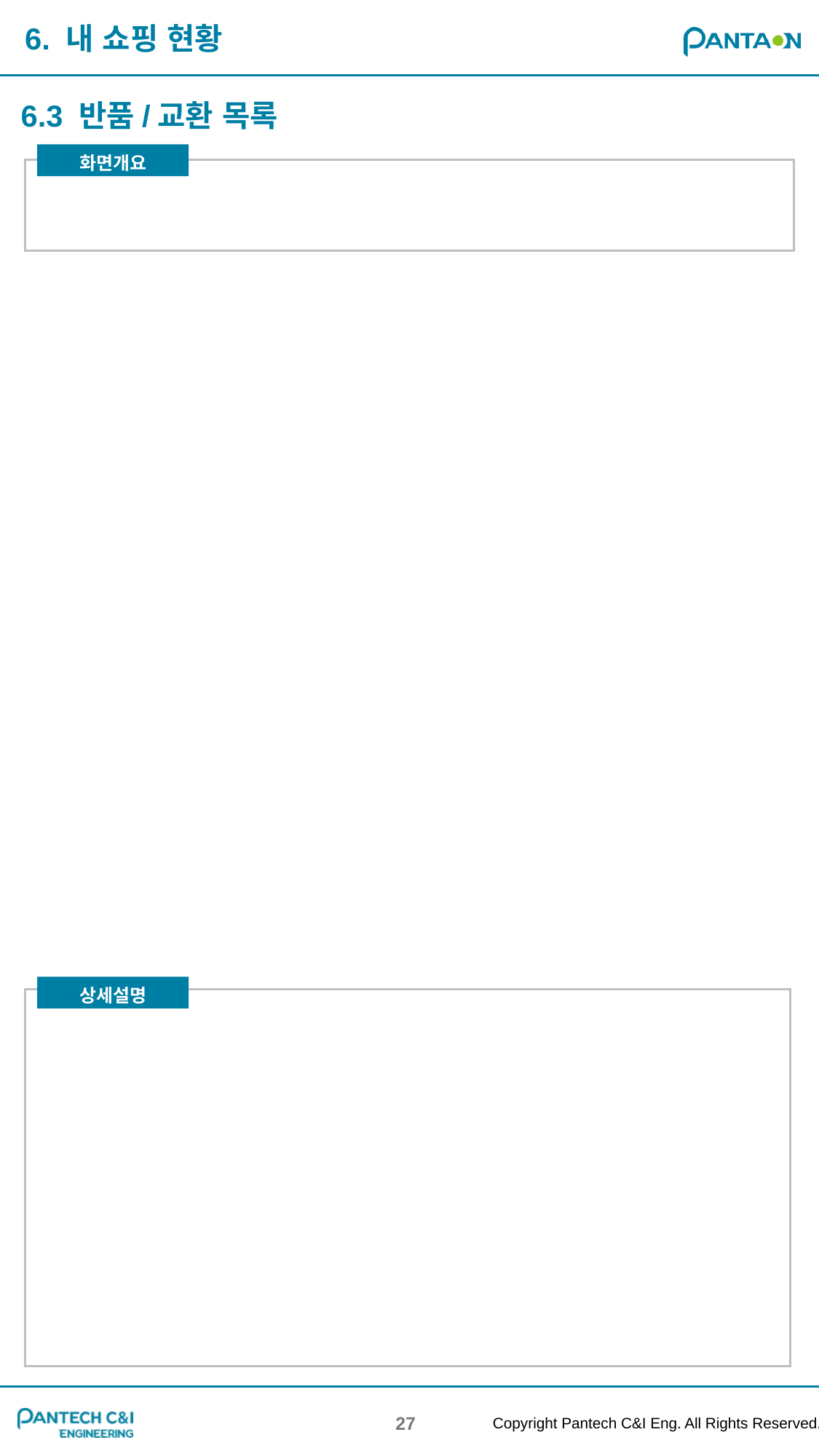

6. 내 쇼핑 현황
6.3 반품/교환 목록
27